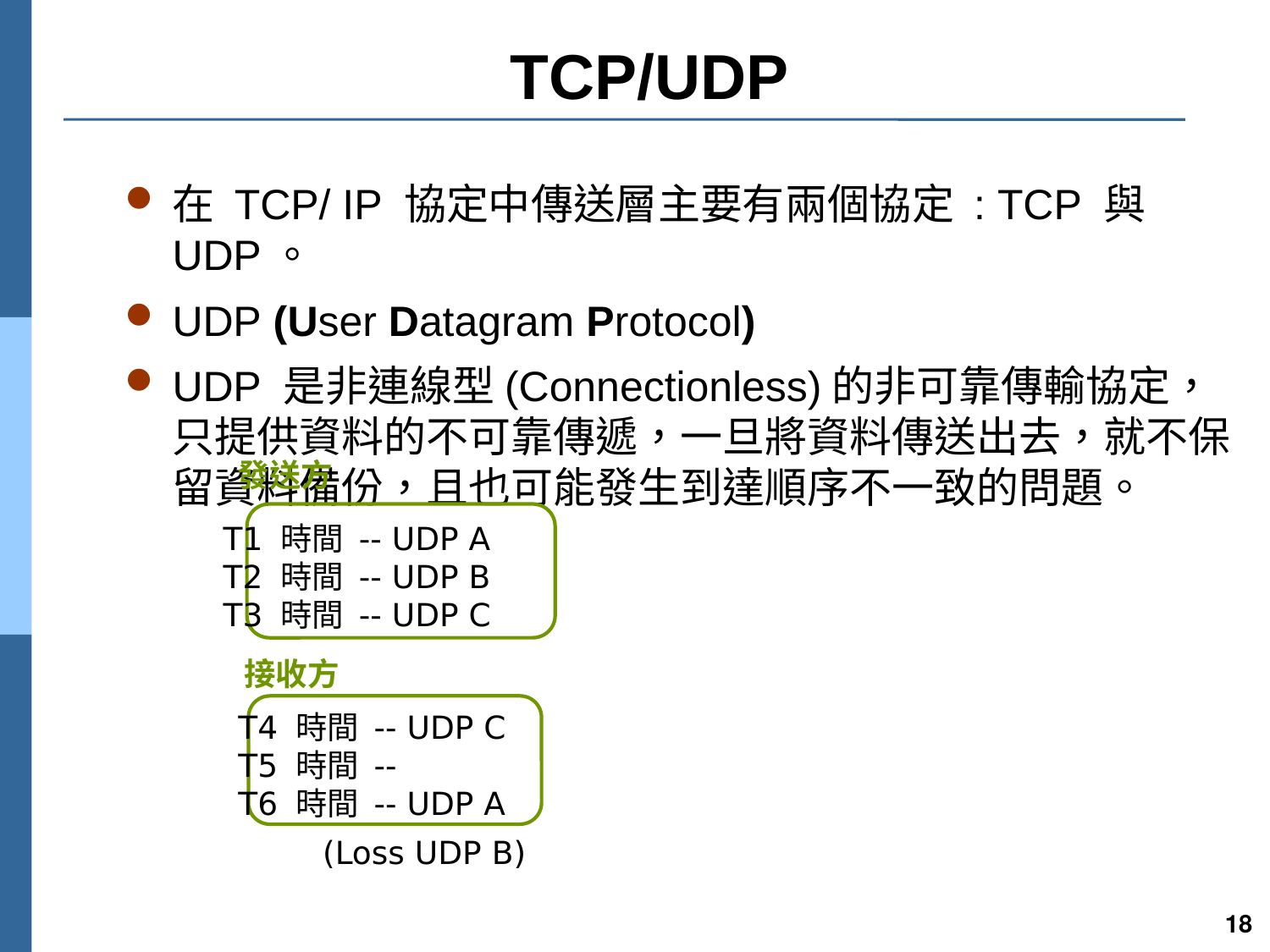

# TCP/UDP
在 TCP/ IP 協定中傳送層主要有兩個協定 : TCP 與 UDP。
UDP (User Datagram Protocol)
UDP 是非連線型(Connectionless)的非可靠傳輸協定，只提供資料的不可靠傳遞，一旦將資料傳送出去，就不保留資料備份，且也可能發生到達順序不一致的問題。
發送方

T1 時間 -- UDP A
T2 時間 -- UDP B
T3 時間 -- UDP C
接收方

T4 時間 -- UDP C
T5 時間 --
T6 時間 -- UDP A
(Loss UDP B)